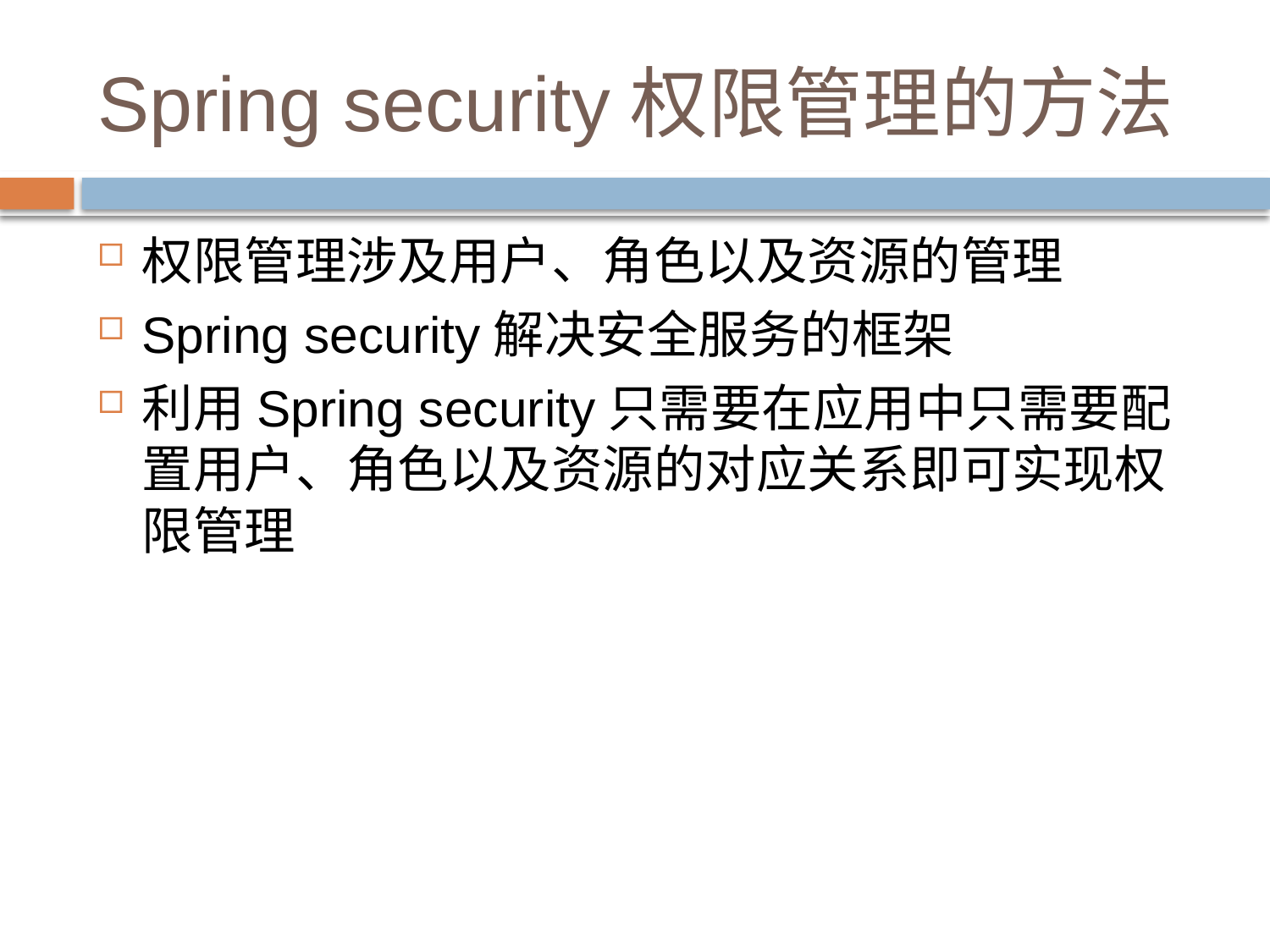

# Spring security权限管理的方法
权限管理涉及用户、角色以及资源的管理
Spring security解决安全服务的框架
利用Spring security只需要在应用中只需要配置用户、角色以及资源的对应关系即可实现权限管理